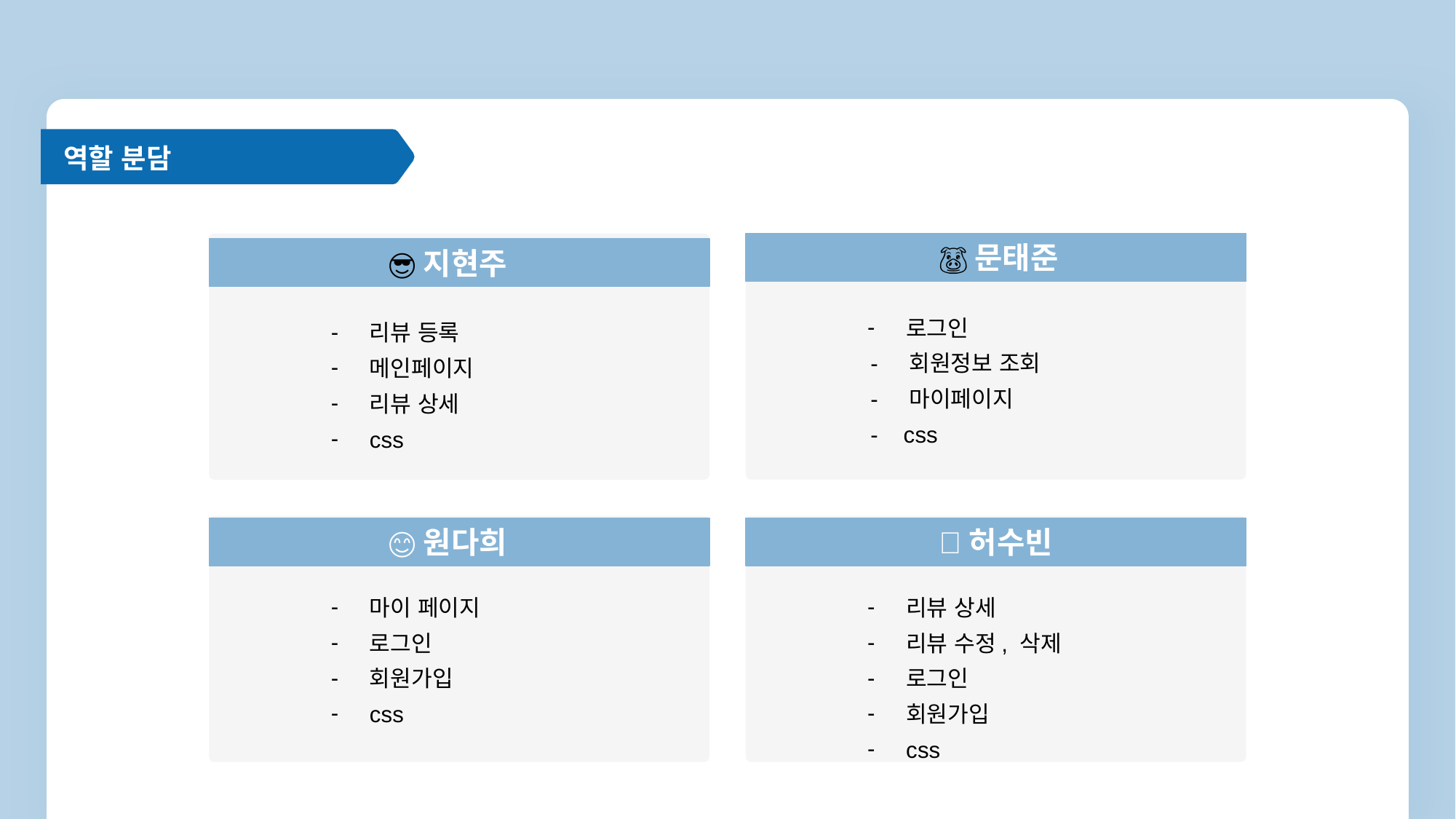

역할 분담
🐷문태준

😎지현주

로그인
   -    회원정보 조회
   -    마이페이지
   -    css
리뷰 등록
메인페이지
리뷰 상세
css

🥰허수빈

😊원다희

마이 페이지
로그인
회원가입
css
리뷰 상세
리뷰 수정, 삭제
로그인
회원가입
css